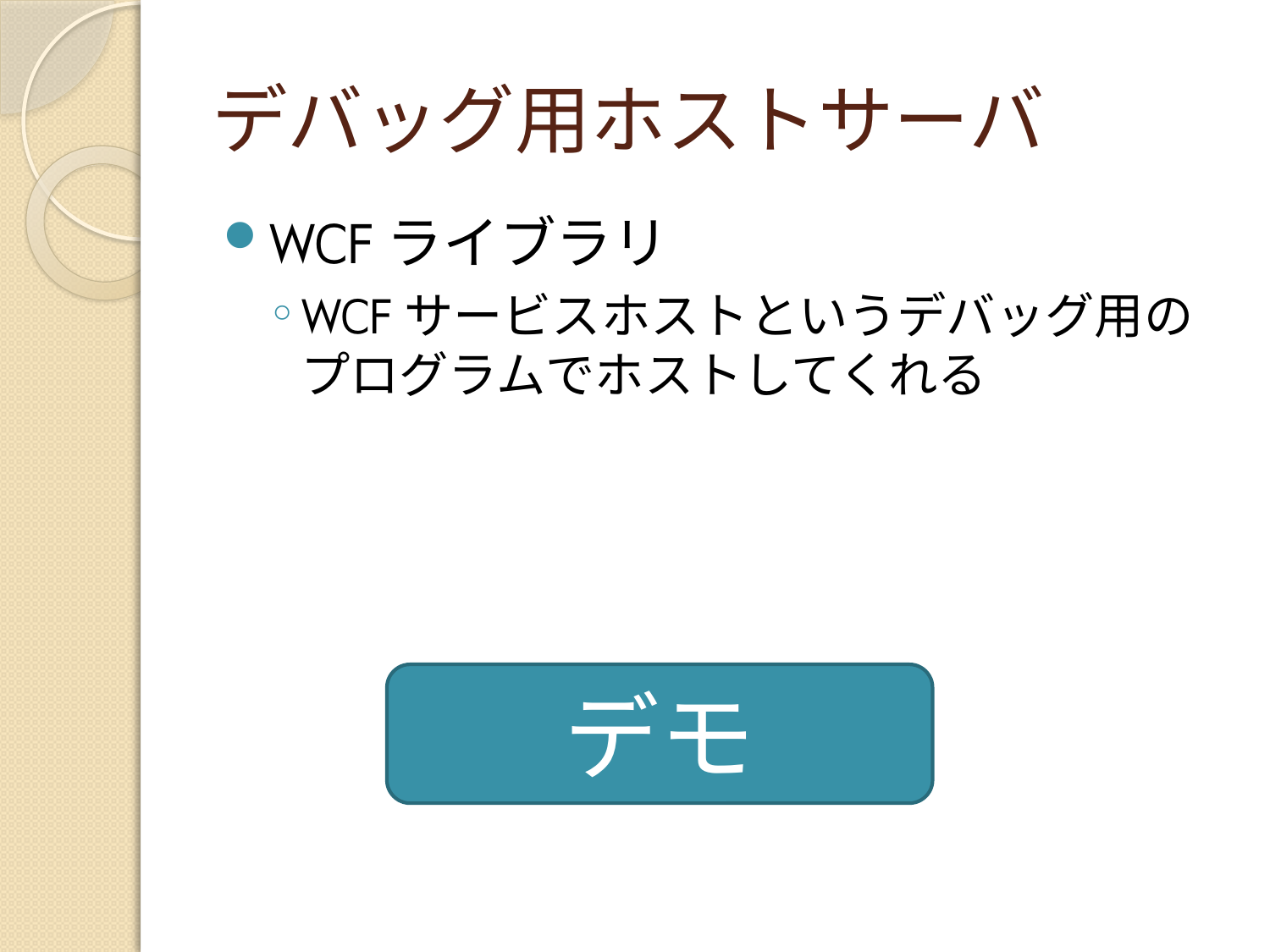

# デバッグ用ホストサーバ
WCFライブラリ
WCFサービスホストというデバッグ用のプログラムでホストしてくれる
デモ